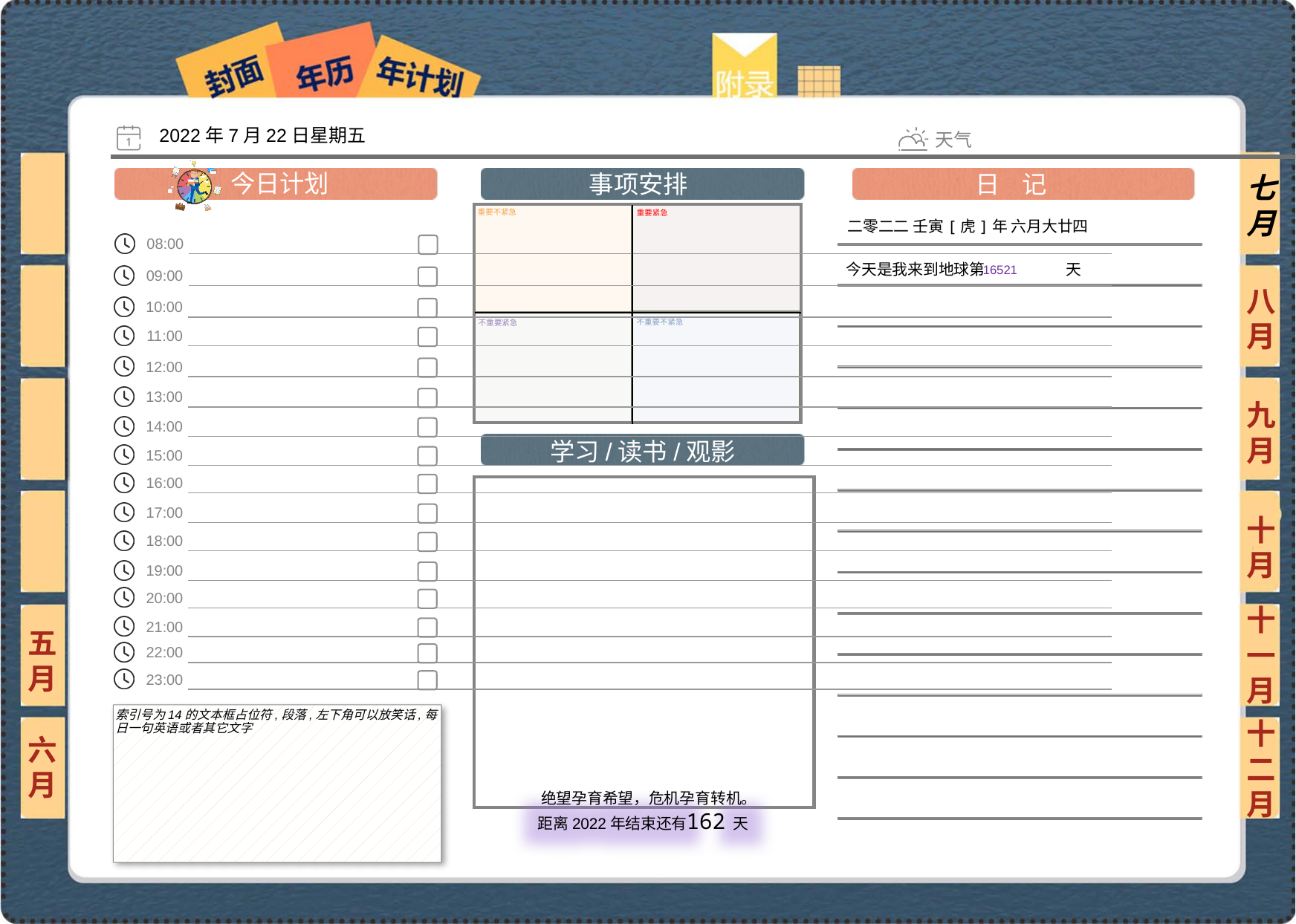

2022年7月22日星期五
七月
二零二二 壬寅[虎]年 六月大廿四
16521
八月
九月
十月
十一月
五月
索引号为14的文本框占位符,段落,左下角可以放笑话,每日一句英语或者其它文字
六月
十二月
162
 绝望孕育希望，危机孕育转机。